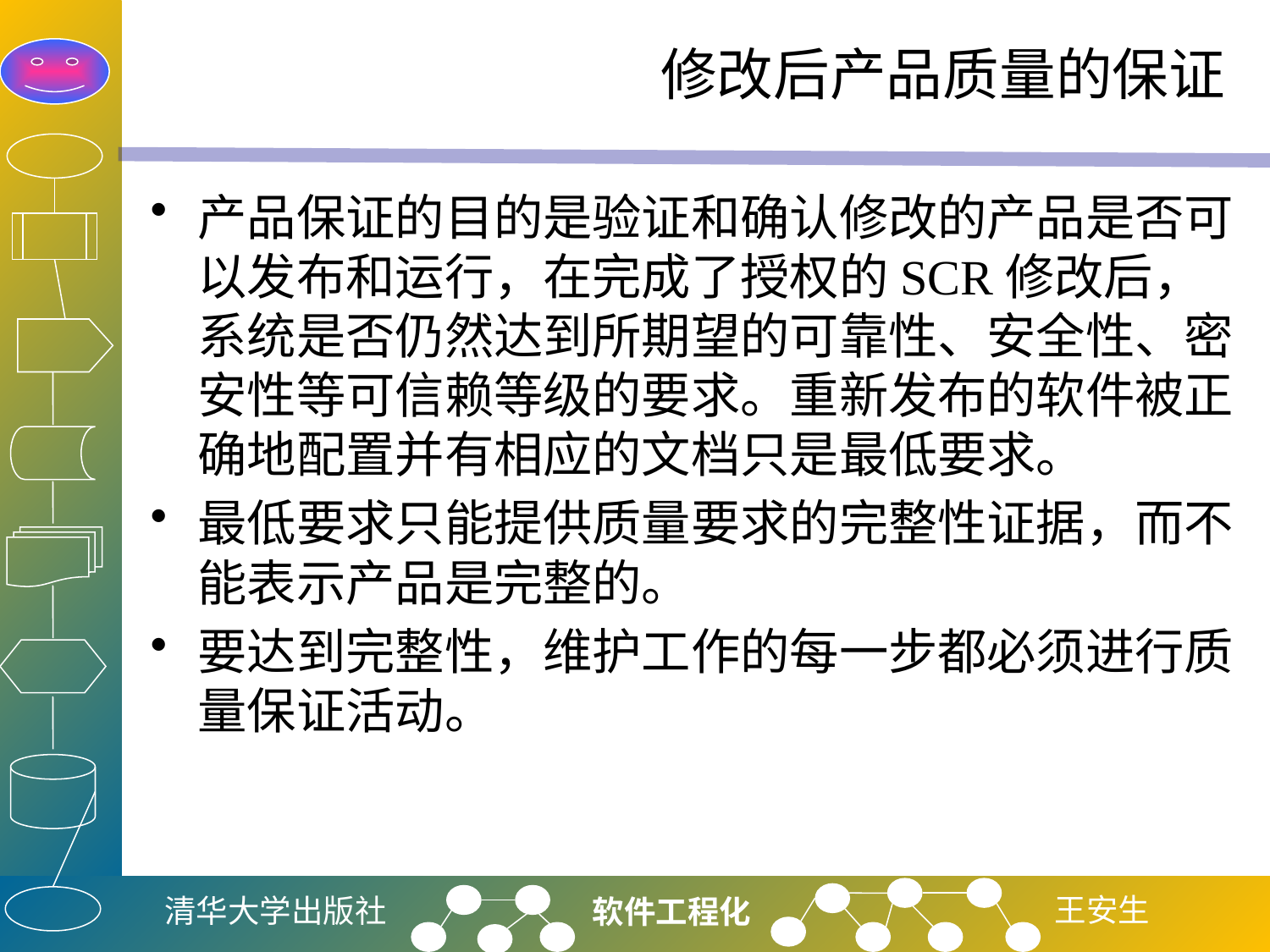

# 修改后产品质量的保证
产品保证的目的是验证和确认修改的产品是否可以发布和运行，在完成了授权的SCR修改后，系统是否仍然达到所期望的可靠性、安全性、密安性等可信赖等级的要求。重新发布的软件被正确地配置并有相应的文档只是最低要求。
最低要求只能提供质量要求的完整性证据，而不能表示产品是完整的。
要达到完整性，维护工作的每一步都必须进行质量保证活动。